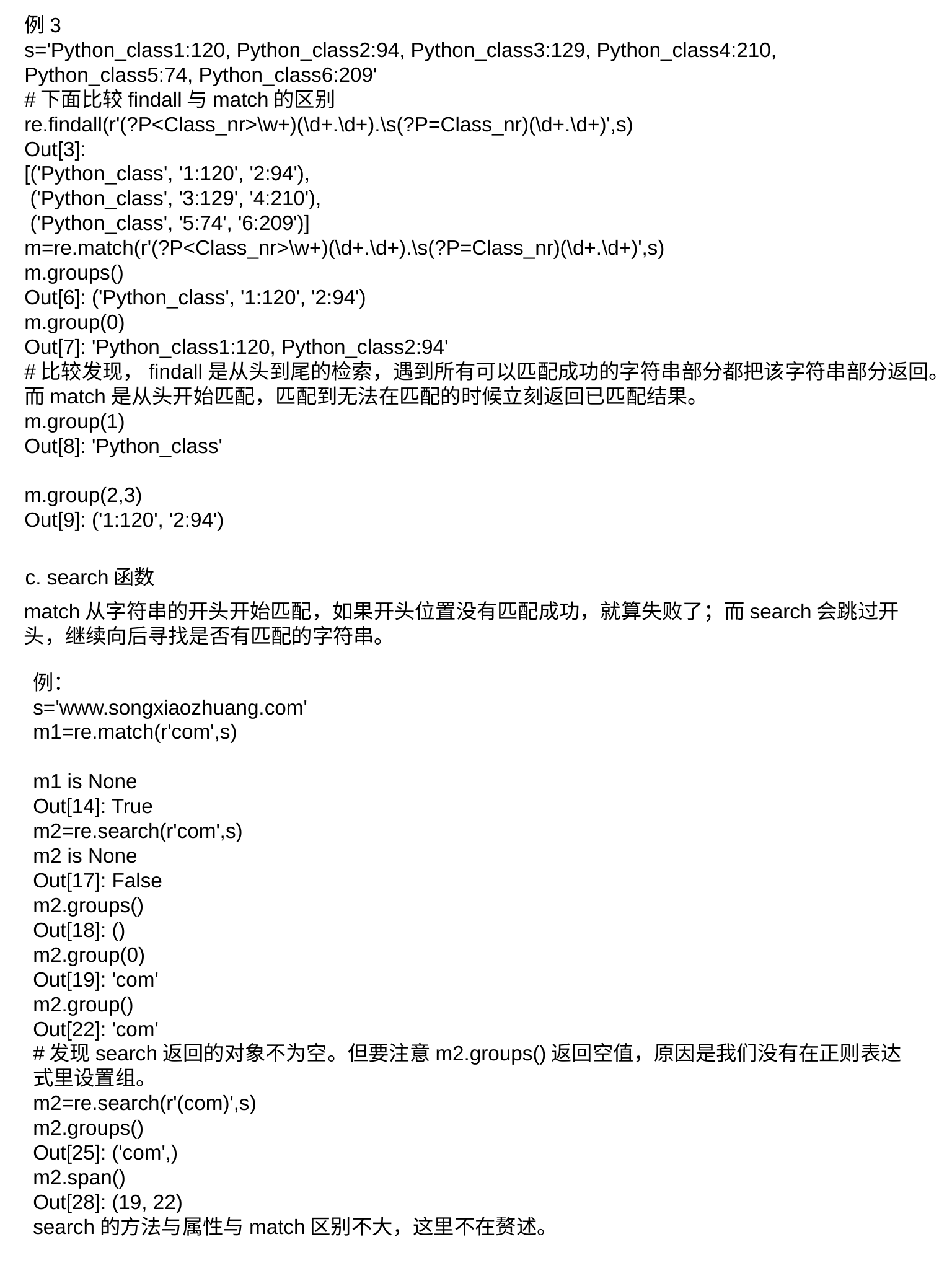

例3
s='Python_class1:120, Python_class2:94, Python_class3:129, Python_class4:210, Python_class5:74, Python_class6:209'
#下面比较findall与match的区别
re.findall(r'(?P<Class_nr>\w+)(\d+.\d+).\s(?P=Class_nr)(\d+.\d+)',s)
Out[3]:
[('Python_class', '1:120', '2:94'),
 ('Python_class', '3:129', '4:210'),
 ('Python_class', '5:74', '6:209')]
m=re.match(r'(?P<Class_nr>\w+)(\d+.\d+).\s(?P=Class_nr)(\d+.\d+)',s)
m.groups()
Out[6]: ('Python_class', '1:120', '2:94')
m.group(0)
Out[7]: 'Python_class1:120, Python_class2:94'
#比较发现，findall是从头到尾的检索，遇到所有可以匹配成功的字符串部分都把该字符串部分返回。而match是从头开始匹配，匹配到无法在匹配的时候立刻返回已匹配结果。
m.group(1)
Out[8]: 'Python_class'

m.group(2,3)
Out[9]: ('1:120', '2:94')
c. search函数
match从字符串的开头开始匹配，如果开头位置没有匹配成功，就算失败了；而search会跳过开头，继续向后寻找是否有匹配的字符串。
例：
s='www.songxiaozhuang.com'
m1=re.match(r'com',s)

m1 is None
Out[14]: True
m2=re.search(r'com',s)
m2 is None
Out[17]: False
m2.groups()
Out[18]: ()
m2.group(0)
Out[19]: 'com'
m2.group()
Out[22]: 'com'
#发现search返回的对象不为空。但要注意m2.groups()返回空值，原因是我们没有在正则表达式里设置组。
m2=re.search(r'(com)',s)
m2.groups()
Out[25]: ('com',)
m2.span()
Out[28]: (19, 22)
search的方法与属性与match区别不大，这里不在赘述。